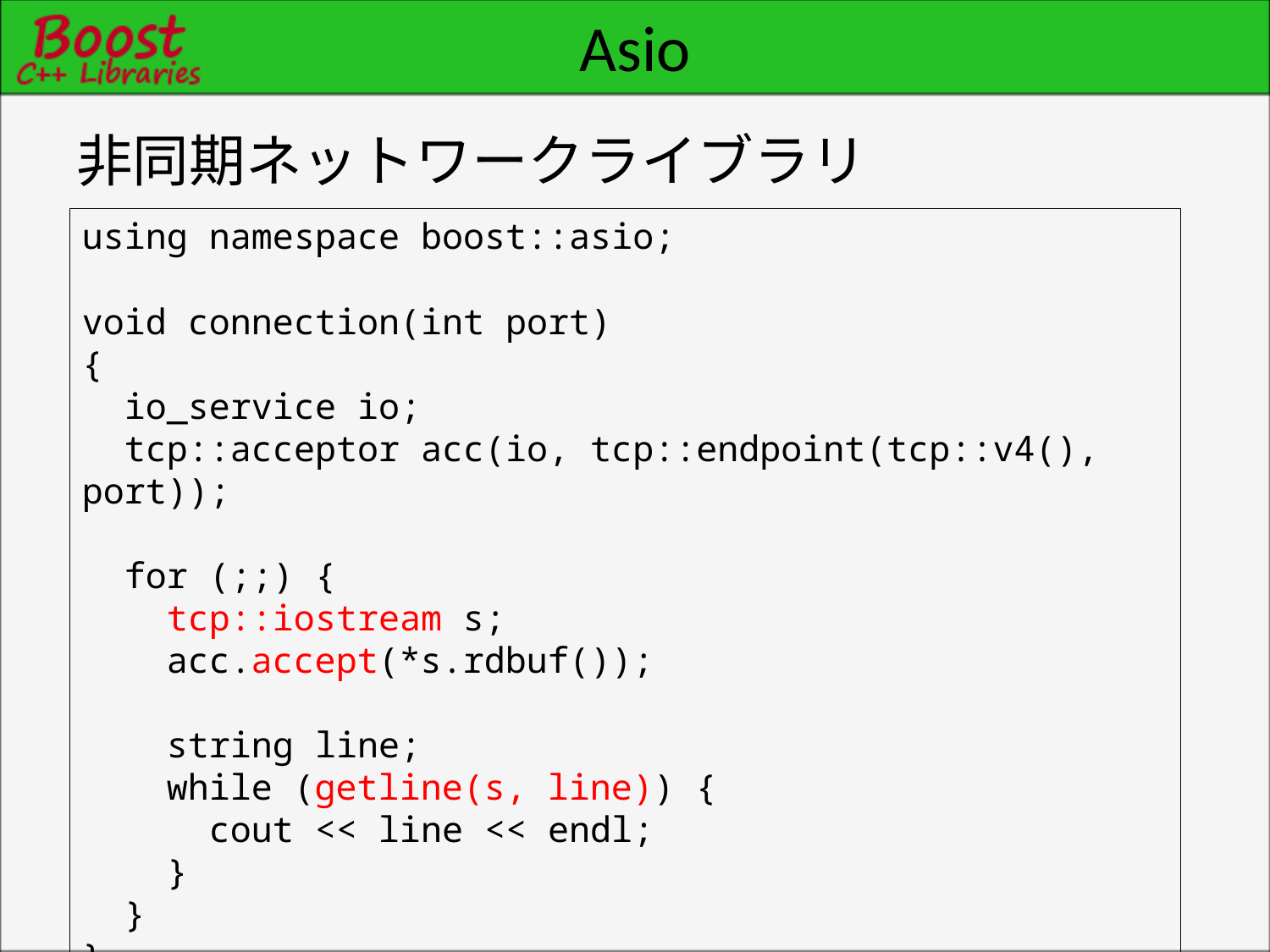

# Asio
非同期ネットワークライブラリ
using namespace boost::asio;

void connection(int port)
{
  io_service io;
  tcp::acceptor acc(io, tcp::endpoint(tcp::v4(), port));

  for (;;) {
    tcp::iostream s;
    acc.accept(*s.rdbuf());

    string line;
    while (getline(s, line)) {
      cout << line << endl;
    }
  }
}